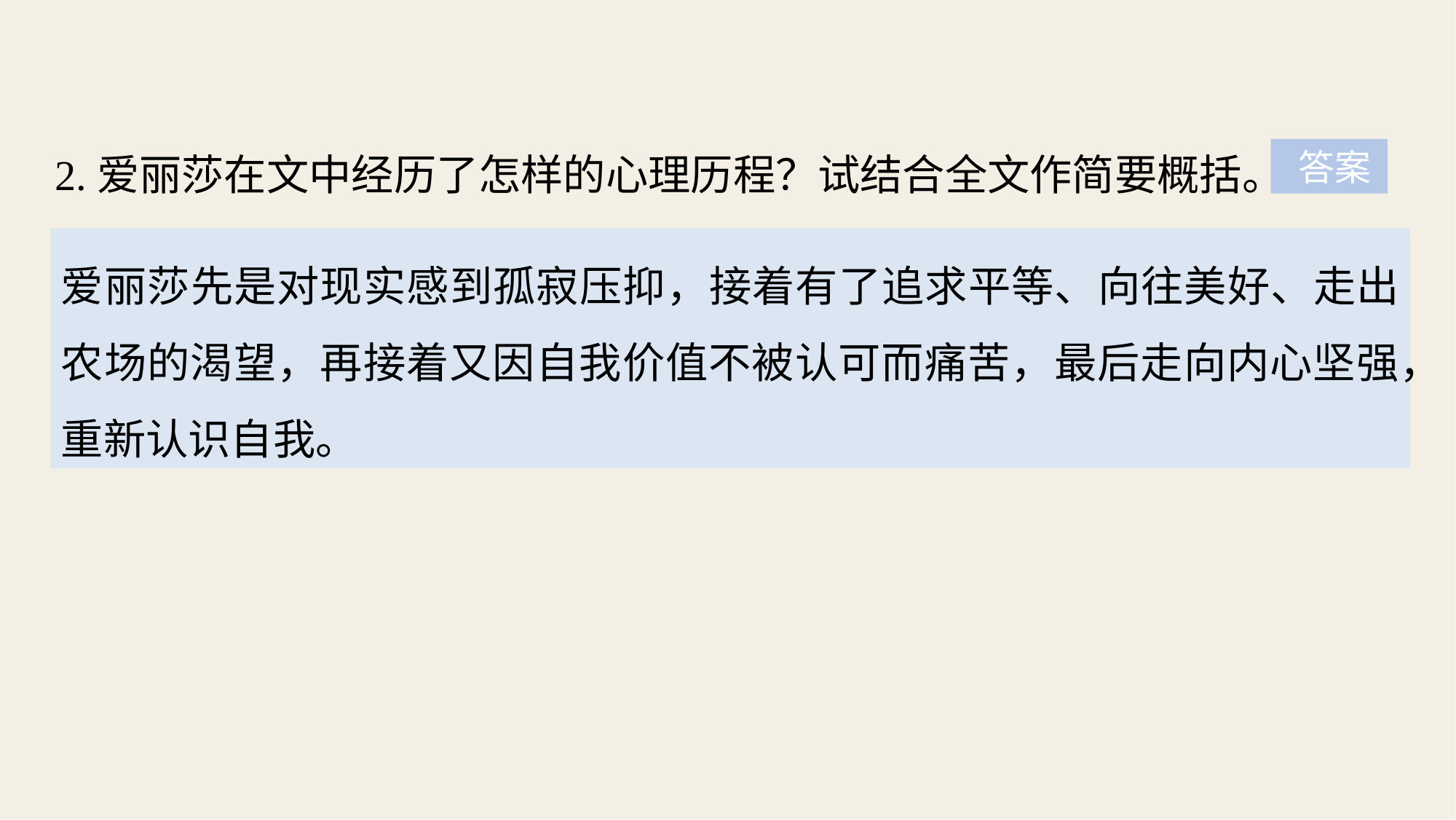

2.爱丽莎在文中经历了怎样的心理历程？试结合全文作简要概括。
 答案
爱丽莎先是对现实感到孤寂压抑，接着有了追求平等、向往美好、走出农场的渴望，再接着又因自我价值不被认可而痛苦，最后走向内心坚强，重新认识自我。